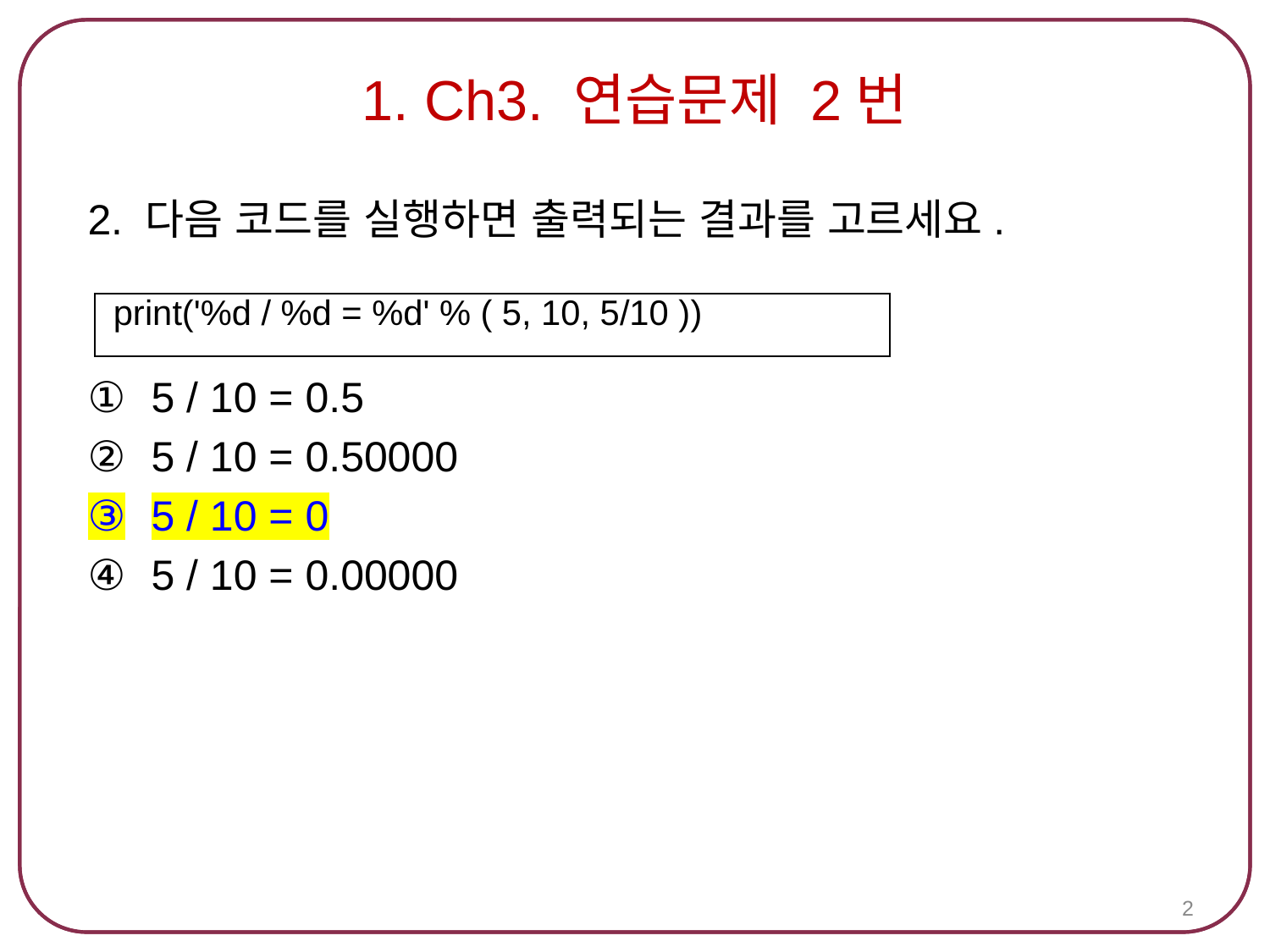

# 1. Ch3. 연습문제 2번
2. 다음 코드를 실행하면 출력되는 결과를 고르세요.

5 / 10 = 0.5
5 / 10 = 0.50000
5 / 10 = 0
5 / 10 = 0.00000

| print('%d / %d = %d' % ( 5, 10, 5/10 )) |
| --- |

2